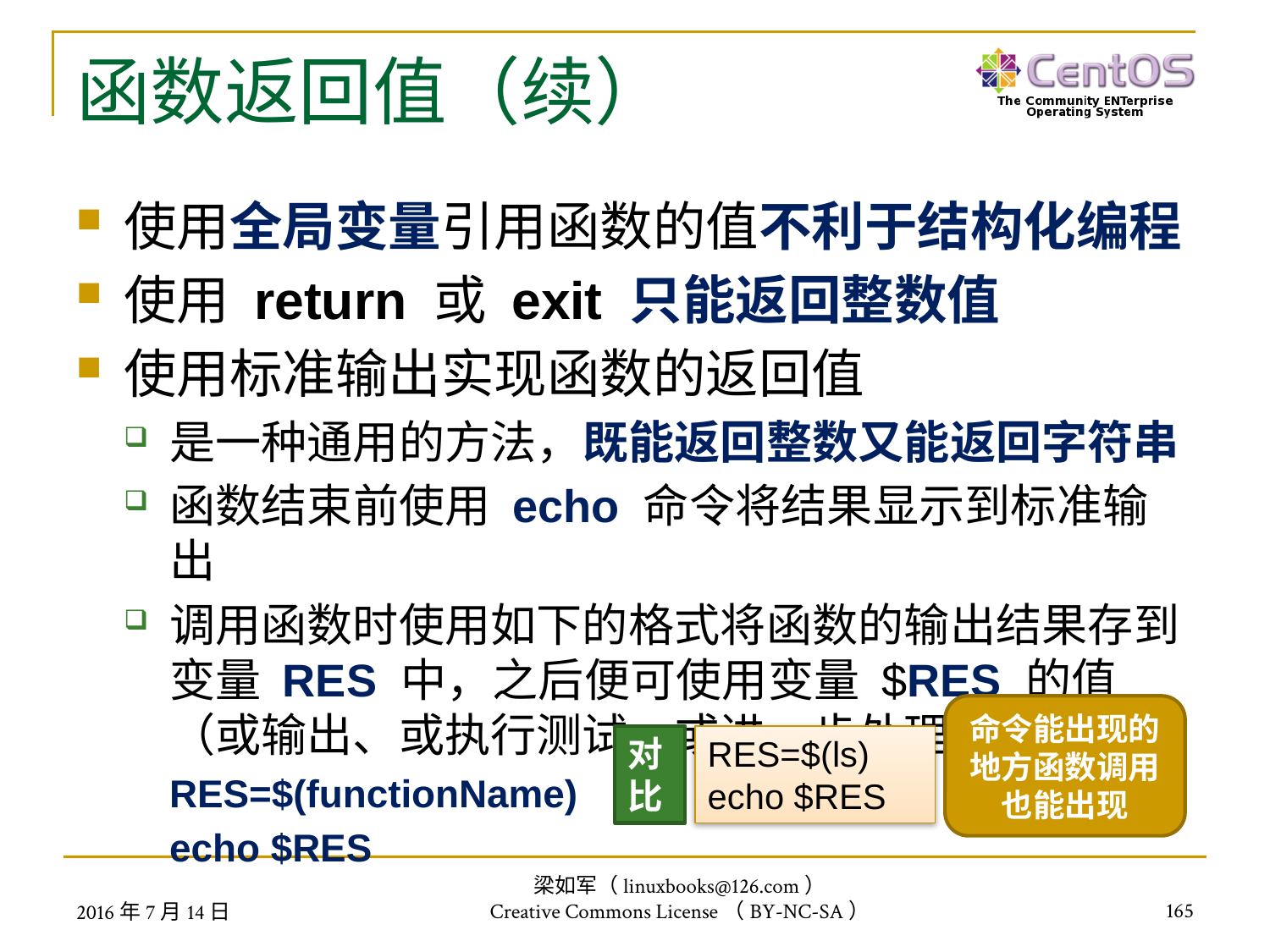

# 函数返回值（续）
使用全局变量引用函数的值不利于结构化编程
使用 return 或 exit 只能返回整数值
使用标准输出实现函数的返回值
是一种通用的方法，既能返回整数又能返回字符串
函数结束前使用 echo 命令将结果显示到标准输出
调用函数时使用如下的格式将函数的输出结果存到变量 RES 中，之后便可使用变量 $RES 的值（或输出、或执行测试、或进一步处理等）
RES=$(functionName)
echo $RES
命令能出现的地方函数调用也能出现
对比
RES=$(ls)
echo $RES
梁如军（linuxbooks@126.com）
Creative Commons License（BY-NC-SA）
2016年7月14日
165